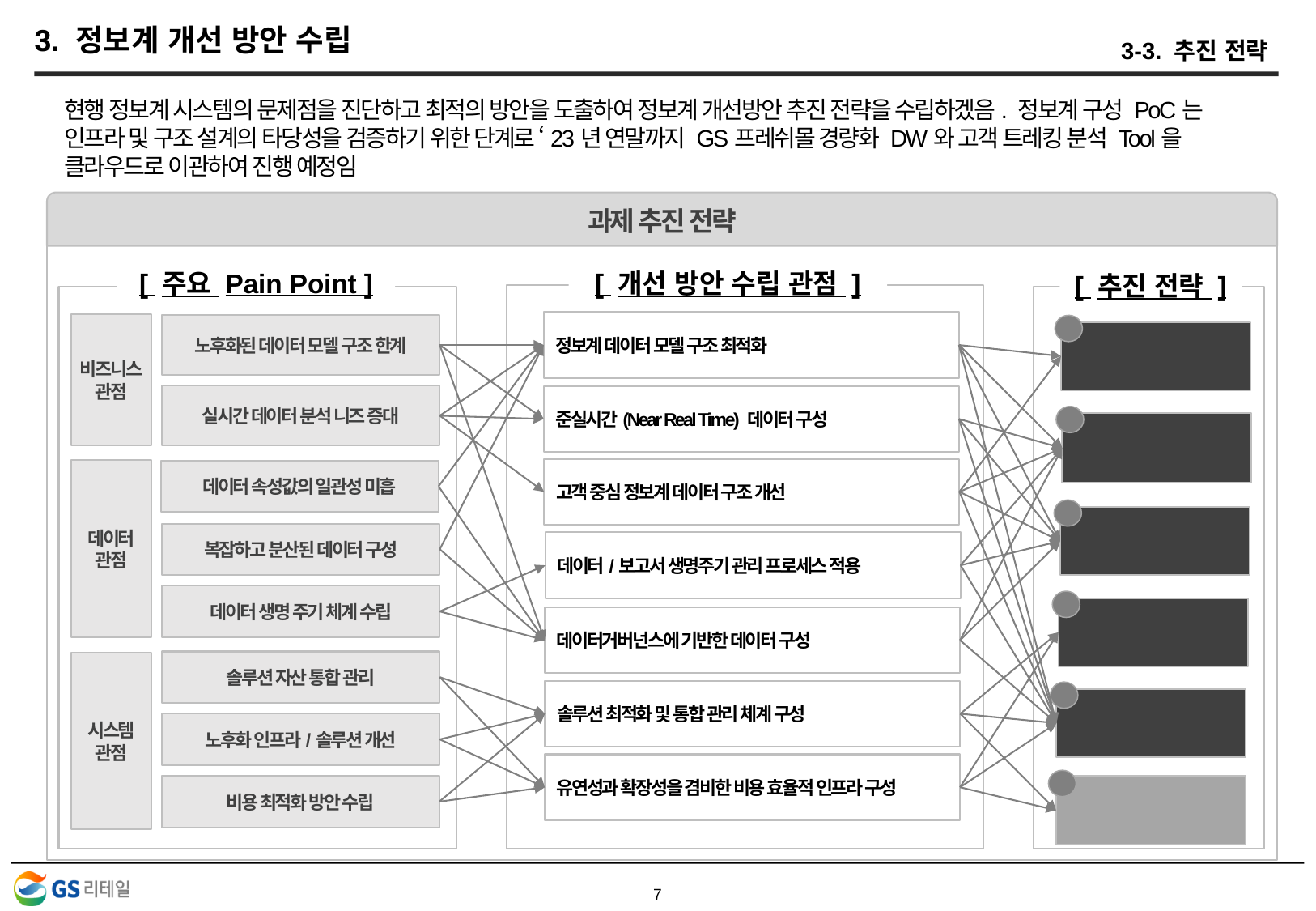

# 3. 정보계 개선 방안 수립
3-3. 추진 전략
현행 정보계 시스템의 문제점을 진단하고 최적의 방안을 도출하여 정보계 개선방안 추진 전략을 수립하겠음. 정보계 구성 PoC는 인프라 및 구조 설계의 타당성을 검증하기 위한 단계로 ‘23년 연말까지 GS프레쉬몰 경량화 DW와 고객 트레킹 분석 Tool을 클라우드로 이관하여 진행 예정임
과제 추진 전략

[ 주요 Pain Point ]
[ 개선 방안 수립 관점 ]
[ 추진 전략 ]

정보계 데이터 모델 구조 최적화
비즈니스
관점
노후화된 데이터 모델 구조 한계
1
현행 정보계
구조 검토
실시간 데이터 분석 니즈 증대
준실시간(Near Real Time) 데이터 구성
2
데이터 구조 개선
방향 도출
고객 중심 정보계 데이터 구조 개선
데이터
관점
데이터 속성값의 일관성 미흡
3
정보계 데이터
아키텍처 설계
복잡하고 분산된 데이터 구성
데이터/보고서 생명주기 관리 프로세스 적용
데이터 생명 주기 체계 수립
4
인프라
구성 설계 및 검토
데이터거버넌스에 기반한 데이터 구성
솔루션 자산 통합 관리
시스템
관점
솔루션 최적화 및 통합 관리 체계 구성
5
정보계 개선
추진 방안 확정
노후화 인프라/솔루션 개선
유연성과 확장성을 겸비한 비용 효율적 인프라 구성
6
비용 최적화 방안 수립
정보계 구성
PoC 수행